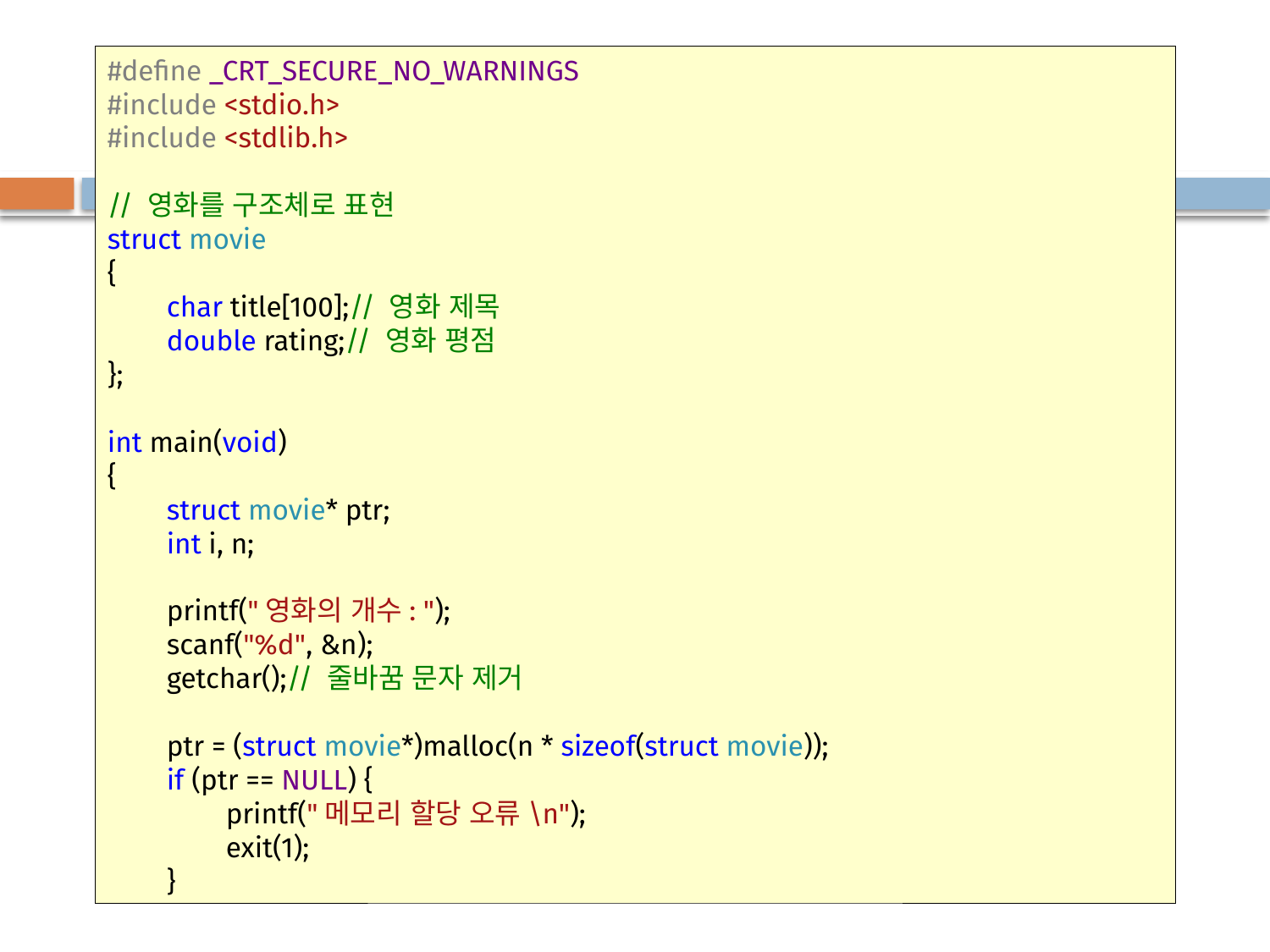

# Sol:
#define _CRT_SECURE_NO_WARNINGS
#include <stdio.h>
#include <stdlib.h>

// 영화를 구조체로 표현
struct movie
{
        char title[100];// 영화 제목
        double rating;// 영화 평점
};

int main(void)
{
        struct movie* ptr;
        int i, n;

        printf("영화의 개수: ");
        scanf("%d", &n);
        getchar();// 줄바꿈 문자 제거

        ptr = (struct movie*)malloc(n * sizeof(struct movie));
        if (ptr == NULL) {
                printf("메모리 할당 오류\n");
                exit(1);
        }